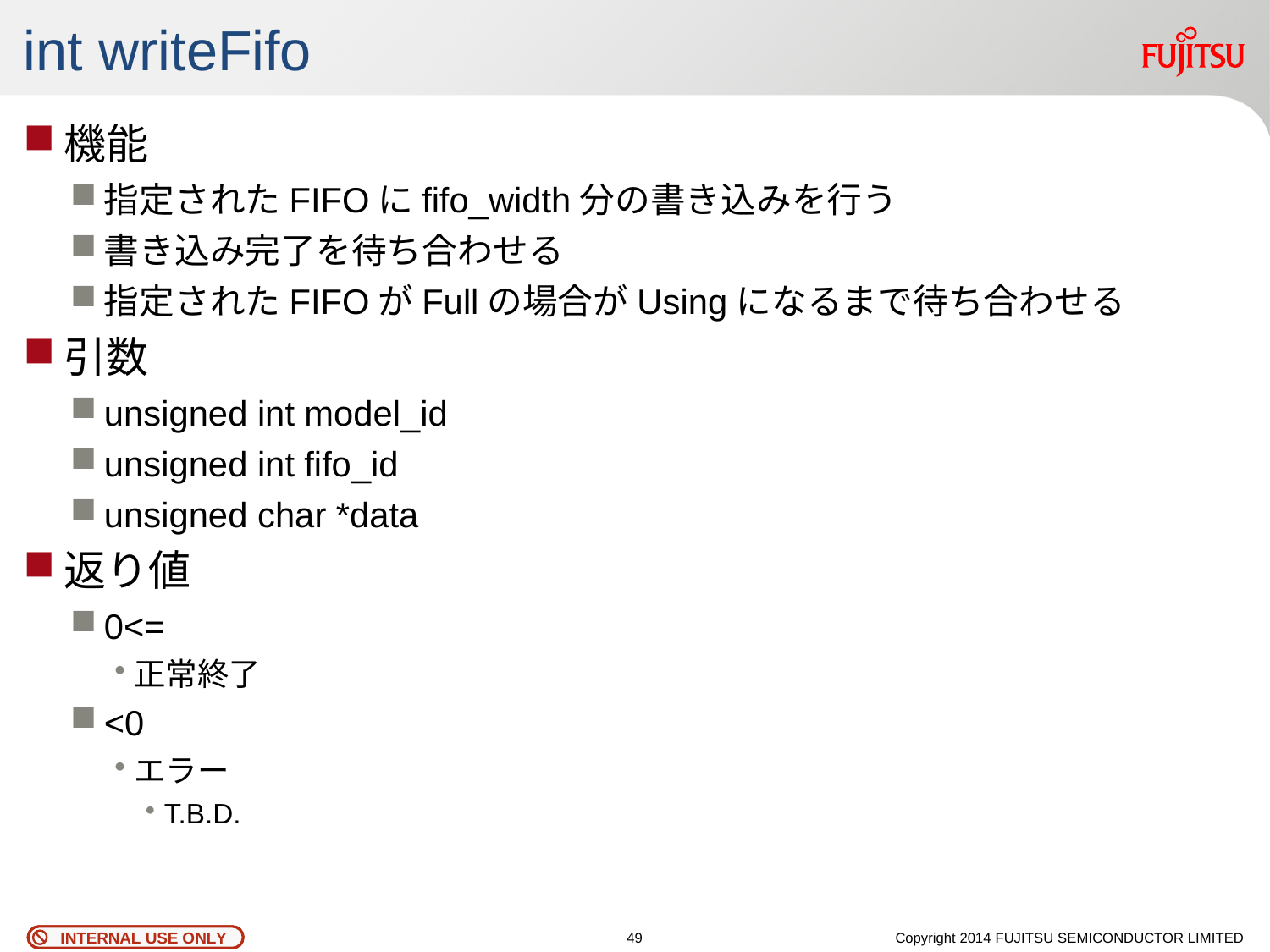

# int writeFifo
機能
指定されたFIFOにfifo_width分の書き込みを行う
書き込み完了を待ち合わせる
指定されたFIFOがFullの場合がUsingになるまで待ち合わせる
引数
unsigned int model_id
unsigned int fifo_id
unsigned char *data
返り値
0<=
正常終了
<0
エラー
T.B.D.
49
Copyright 2014 FUJITSU SEMICONDUCTOR LIMITED